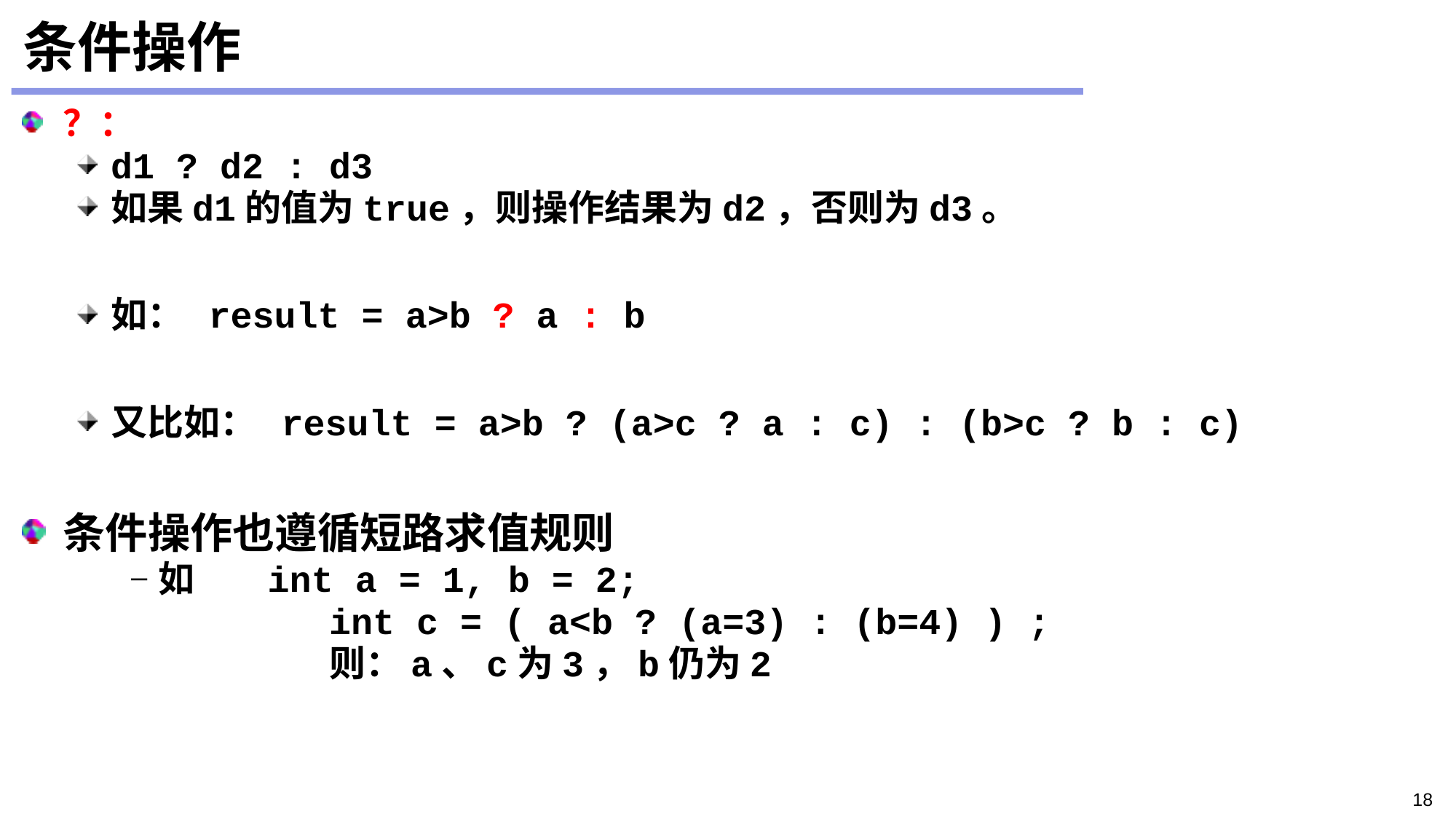

# 条件操作
？：
d1 ? d2 : d3
如果d1的值为true，则操作结果为d2，否则为d3。

如：  result = a>b ? a : b

又比如：  result = a>b ? (a>c ? a : c) : (b>c ? b : c)

条件操作也遵循短路求值规则
如	int a = 1, b = 2;
			int c = ( a<b ? (a=3) : (b=4) ) ;
			则：a、c为3，b仍为2

18